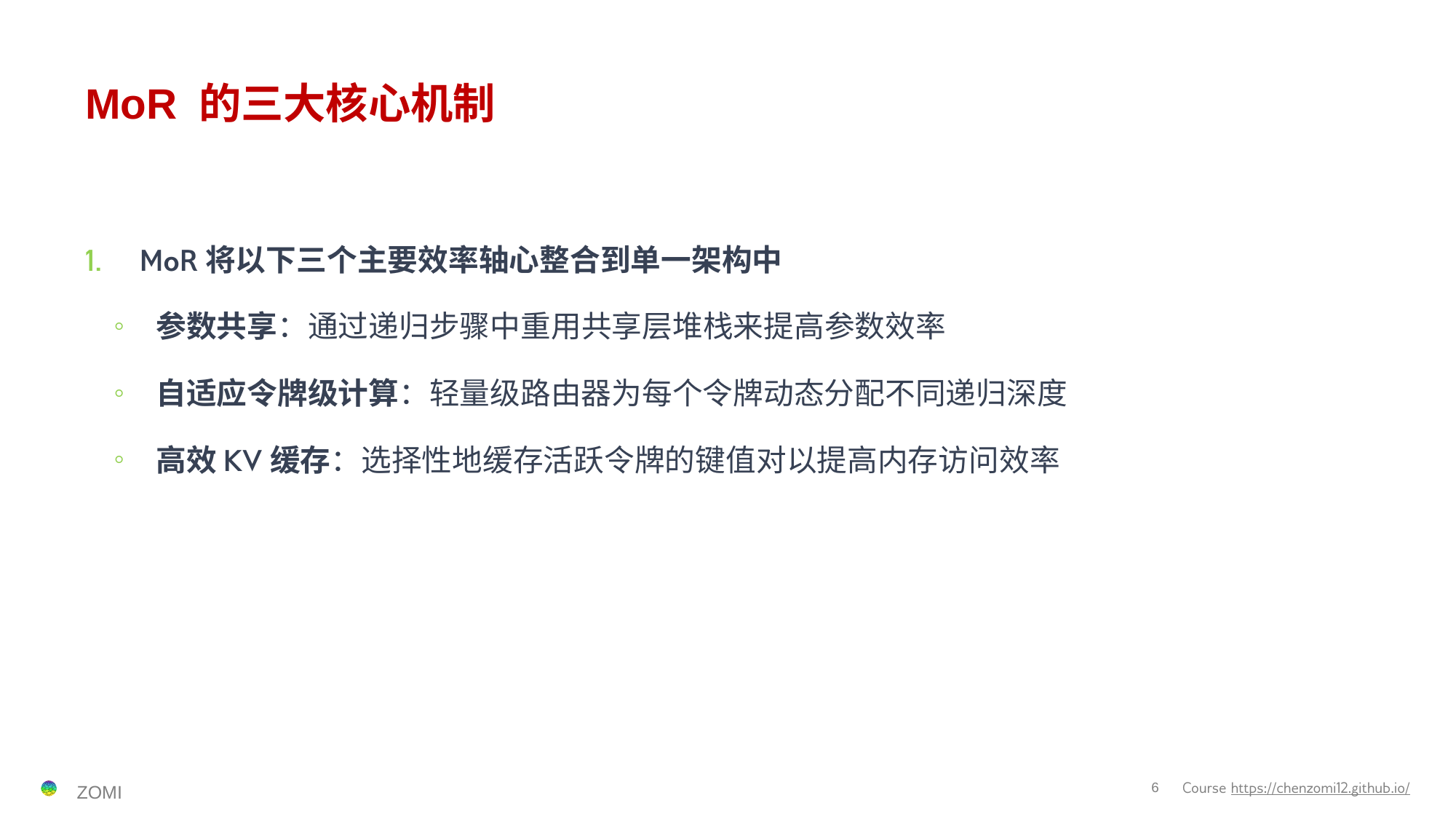

# MoR 的三大核心机制
MoR将以下三个主要效率轴心整合到单一架构中
 参数共享：通过递归步骤中重用共享层堆栈来提高参数效率
 自适应令牌级计算：轻量级路由器为每个令牌动态分配不同递归深度
 高效KV缓存：选择性地缓存活跃令牌的键值对以提高内存访问效率